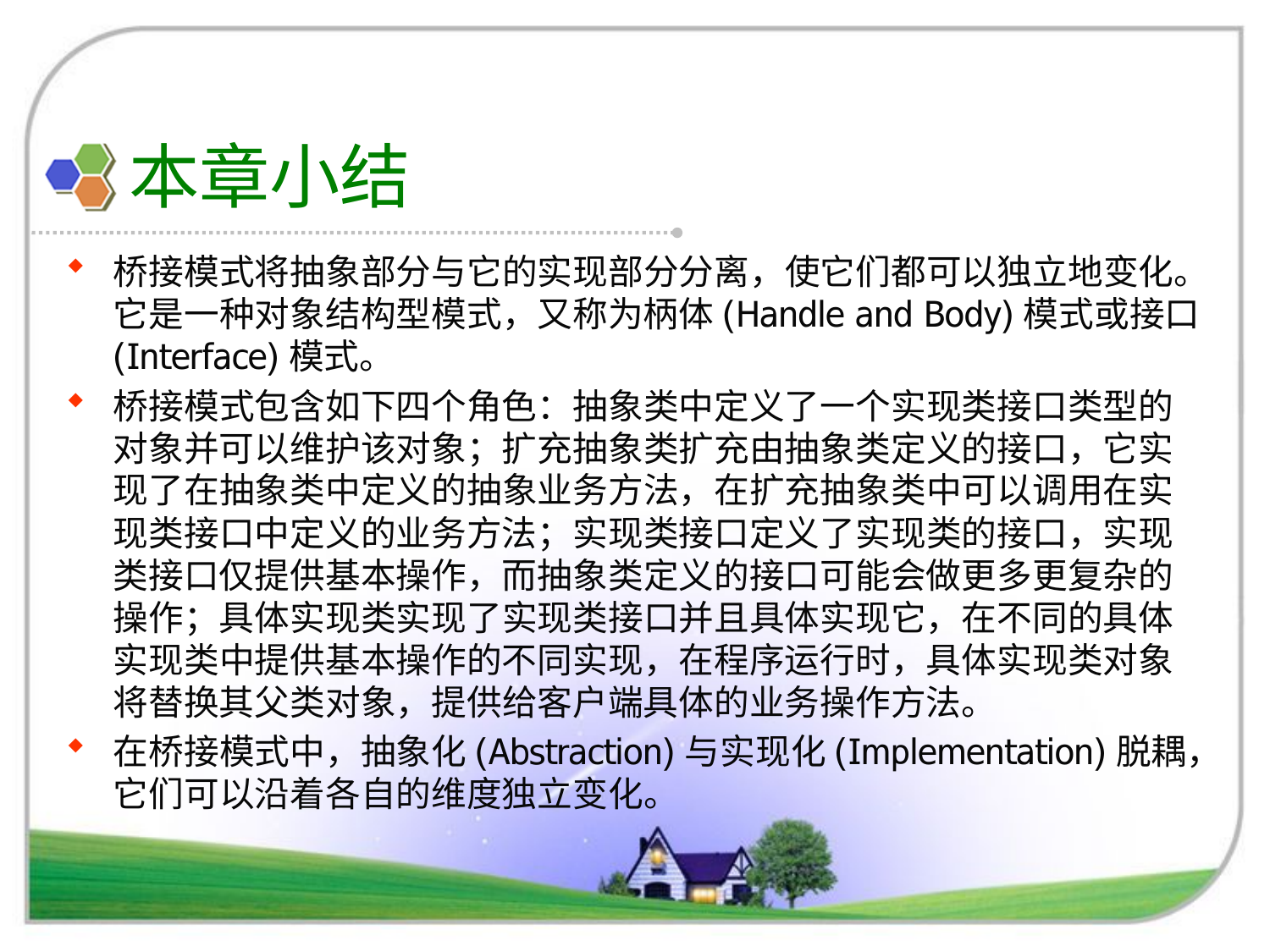

# 本章小结
桥接模式将抽象部分与它的实现部分分离，使它们都可以独立地变化。它是一种对象结构型模式，又称为柄体(Handle and Body)模式或接口(Interface)模式。
桥接模式包含如下四个角色：抽象类中定义了一个实现类接口类型的对象并可以维护该对象；扩充抽象类扩充由抽象类定义的接口，它实现了在抽象类中定义的抽象业务方法，在扩充抽象类中可以调用在实现类接口中定义的业务方法；实现类接口定义了实现类的接口，实现类接口仅提供基本操作，而抽象类定义的接口可能会做更多更复杂的操作；具体实现类实现了实现类接口并且具体实现它，在不同的具体实现类中提供基本操作的不同实现，在程序运行时，具体实现类对象将替换其父类对象，提供给客户端具体的业务操作方法。
在桥接模式中，抽象化(Abstraction)与实现化(Implementation)脱耦，它们可以沿着各自的维度独立变化。